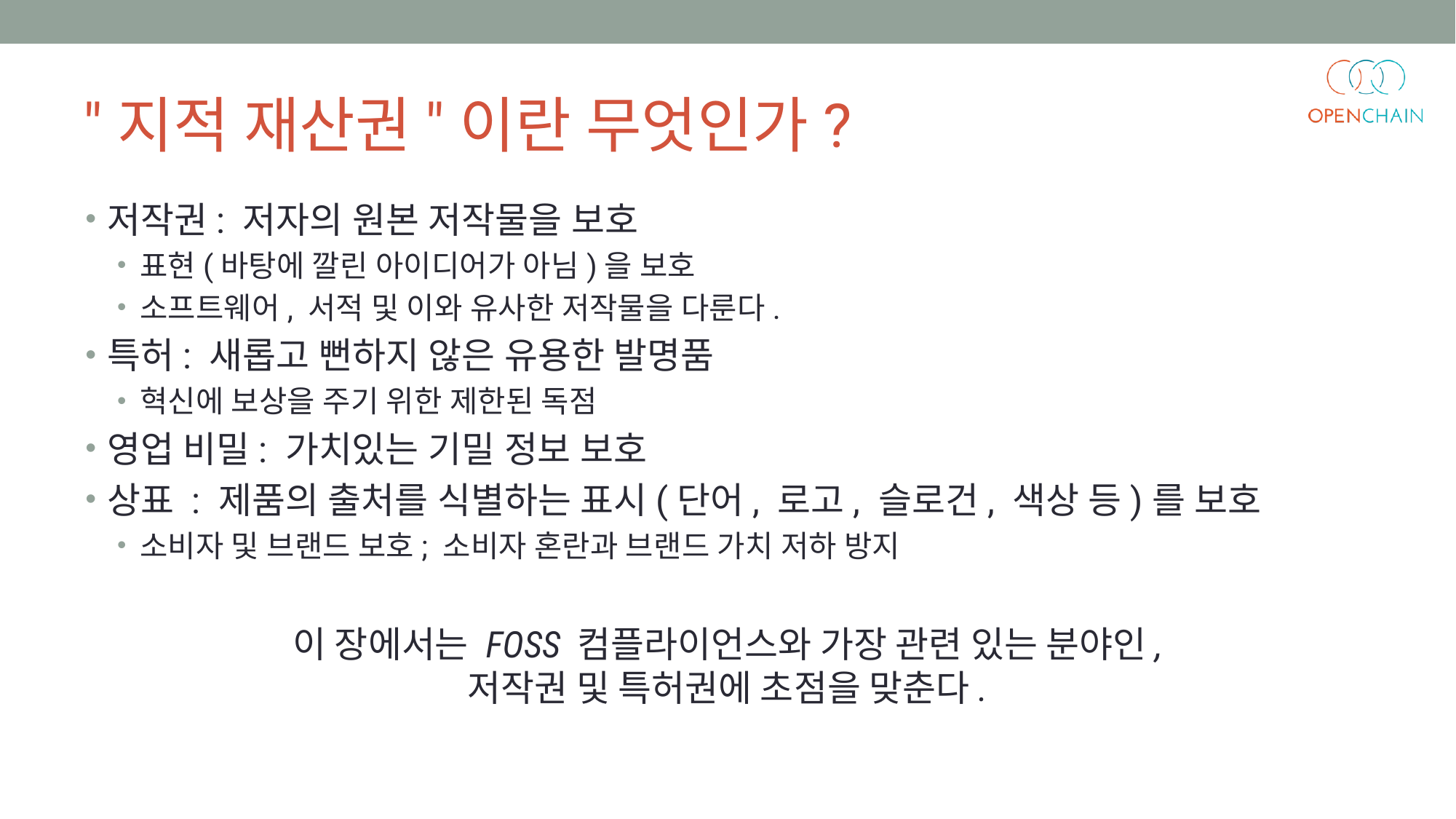

# "지적 재산권"이란 무엇인가?
저작권: 저자의 원본 저작물을 보호
표현(바탕에 깔린 아이디어가 아님)을 보호
소프트웨어, 서적 및 이와 유사한 저작물을 다룬다.
특허: 새롭고 뻔하지 않은 유용한 발명품
혁신에 보상을 주기 위한 제한된 독점
영업 비밀: 가치있는 기밀 정보 보호
상표 : 제품의 출처를 식별하는 표시(단어, 로고, 슬로건, 색상 등)를 보호
소비자 및 브랜드 보호; 소비자 혼란과 브랜드 가치 저하 방지

이 장에서는 FOSS 컴플라이언스와 가장 관련 있는 분야인,
저작권 및 특허권에 초점을 맞춘다.